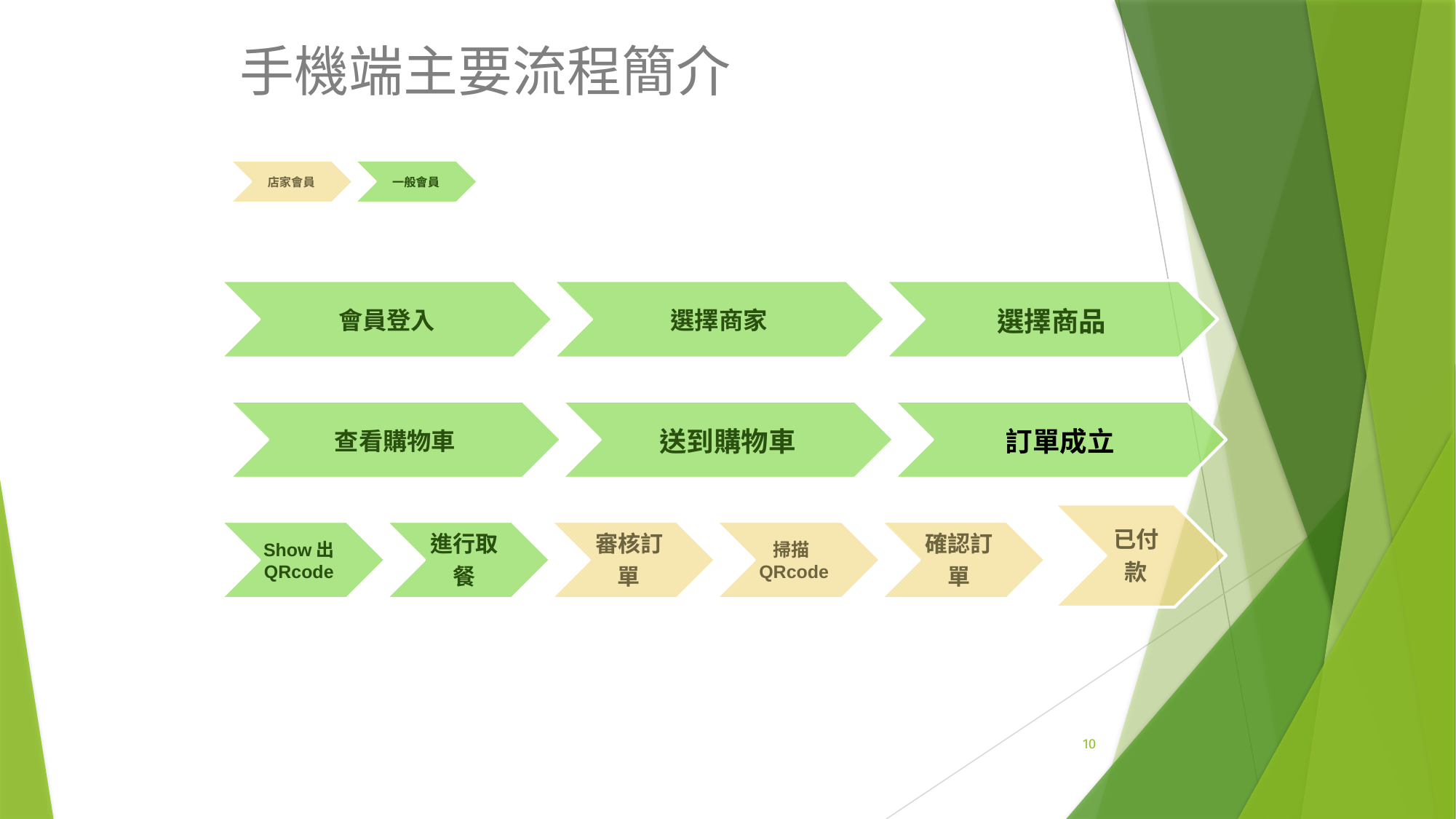

# 手機端主要流程簡介
店家會員
一般會員
會員登入
選擇商家
選擇商品
查看購物車
訂單成立
送到購物車
已付款
Show出QRcode
掃描QRcode
確認訂單
進行取餐
審核訂單
10